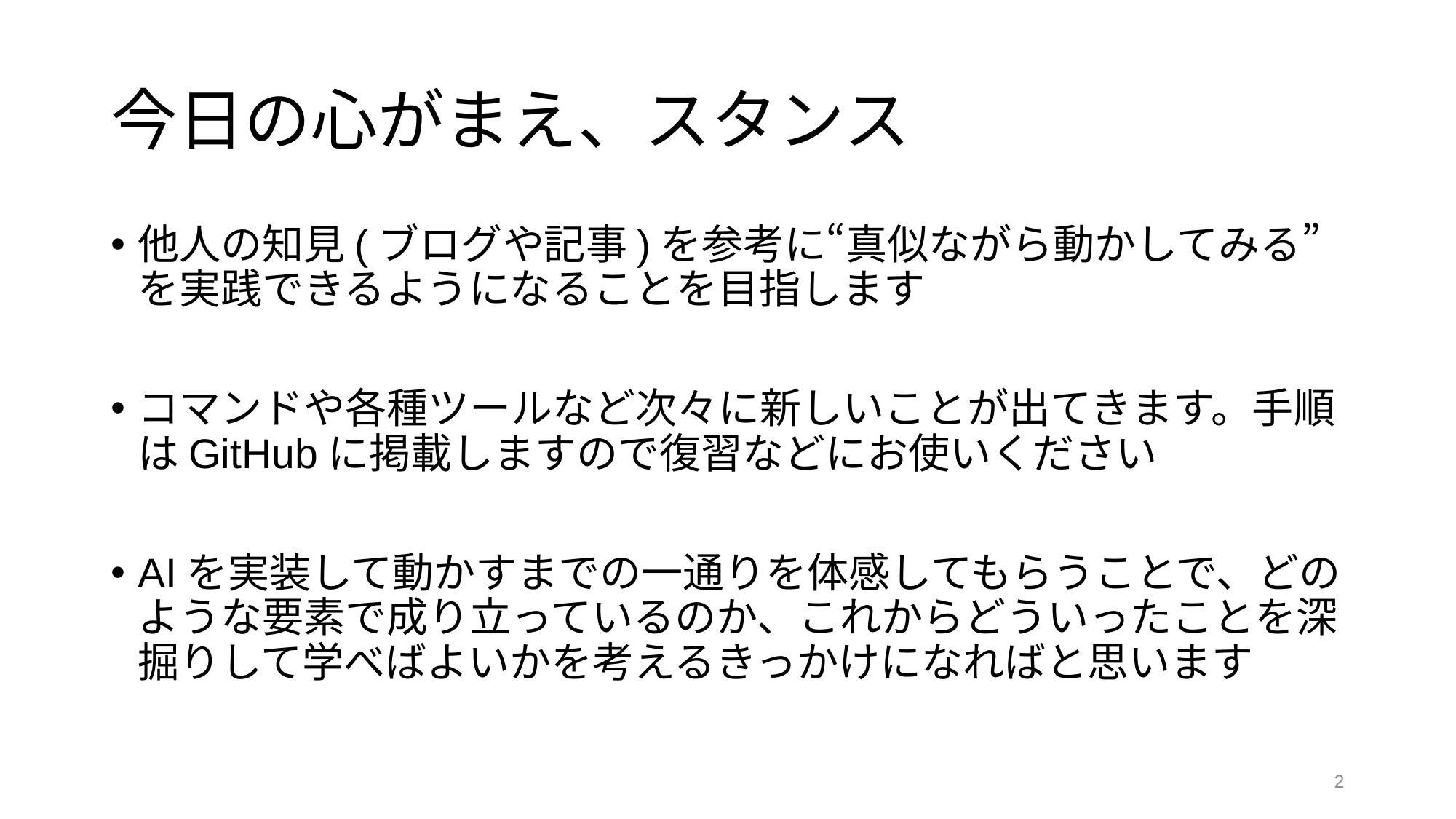

# 今日の心がまえ、スタンス
他人の知見(ブログや記事)を参考に“真似ながら動かしてみる”を実践できるようになることを目指します

コマンドや各種ツールなど次々に新しいことが出てきます。手順はGitHubに掲載しますので復習などにお使いください

AIを実装して動かすまでの一通りを体感してもらうことで、どのような要素で成り立っているのか、これからどういったことを深掘りして学べばよいかを考えるきっかけになればと思います
2